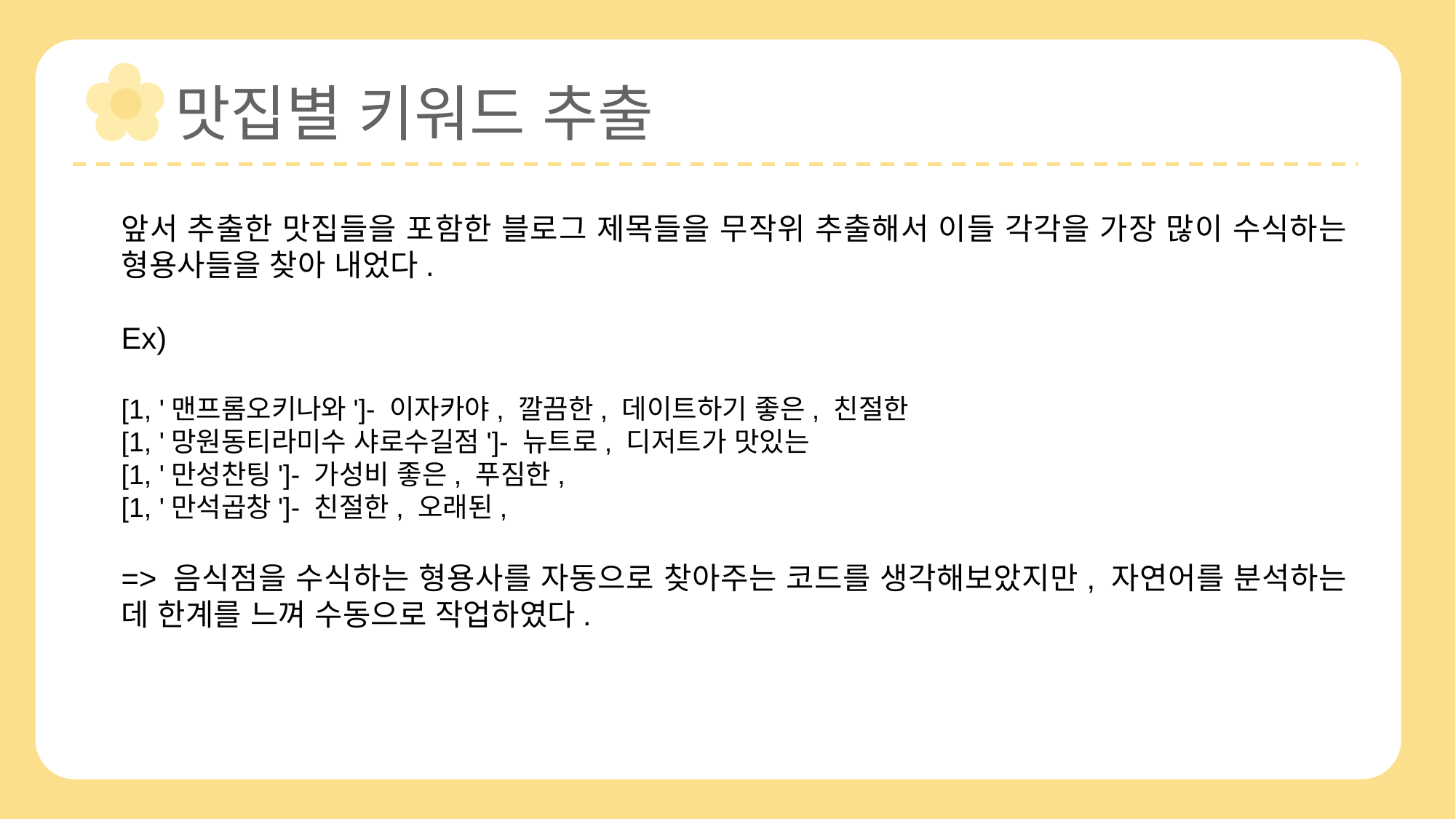

맛집별 키워드 추출
앞서 추출한 맛집들을 포함한 블로그 제목들을 무작위 추출해서 이들 각각을 가장 많이 수식하는 형용사들을 찾아 내었다.

Ex)

[1, '맨프롬오키나와']- 이자카야, 깔끔한, 데이트하기 좋은, 친절한
[1, '망원동티라미수 샤로수길점']- 뉴트로, 디저트가 맛있는
[1, '만성찬팅']- 가성비 좋은, 푸짐한,
[1, '만석곱창']- 친절한, 오래된,

=> 음식점을 수식하는 형용사를 자동으로 찾아주는 코드를 생각해보았지만, 자연어를 분석하는 데 한계를 느껴 수동으로 작업하였다.